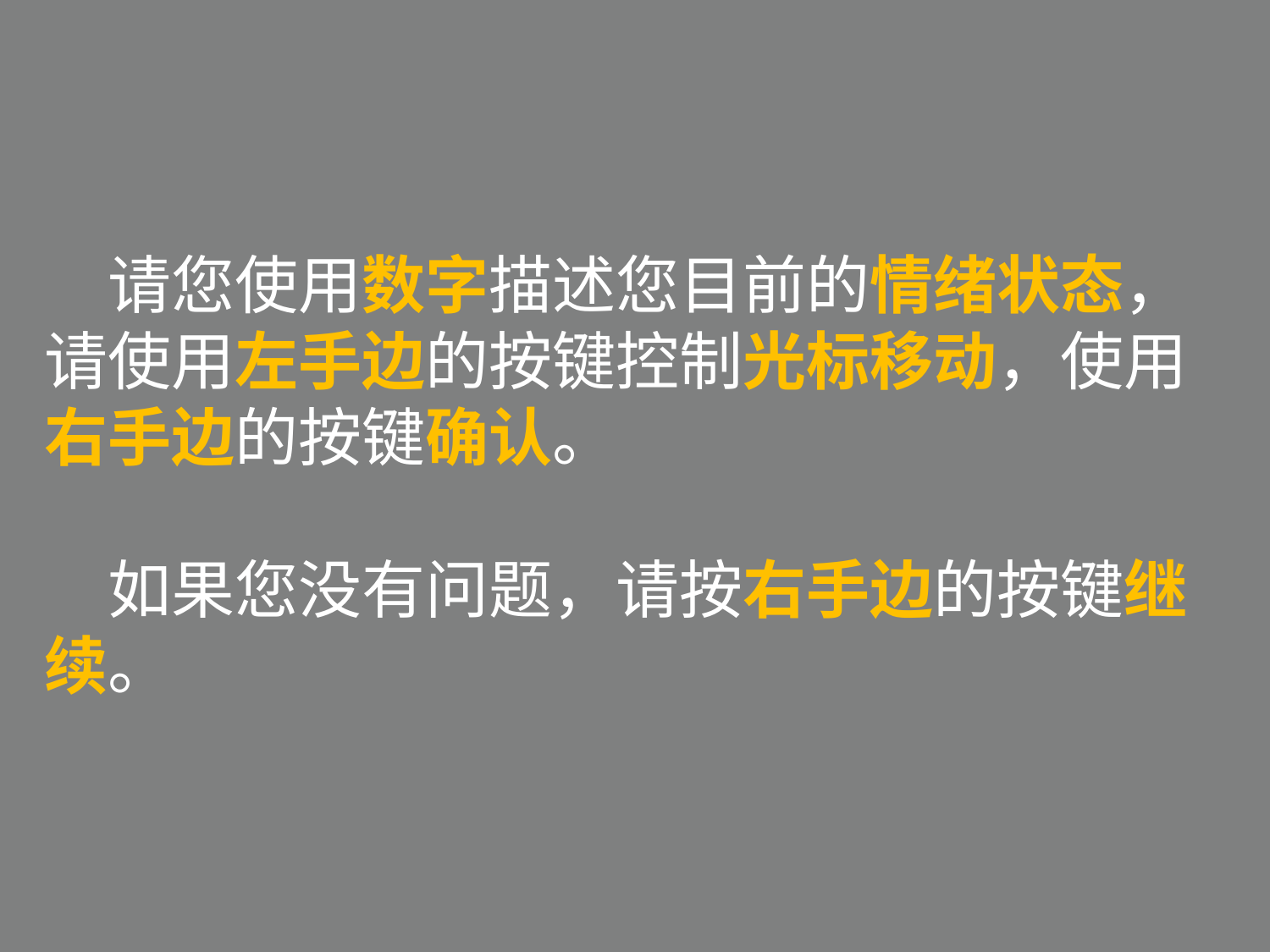

请您使用数字描述您目前的情绪状态，请使用左手边的按键控制光标移动，使用右手边的按键确认。

如果您没有问题，请按右手边的按键继续。